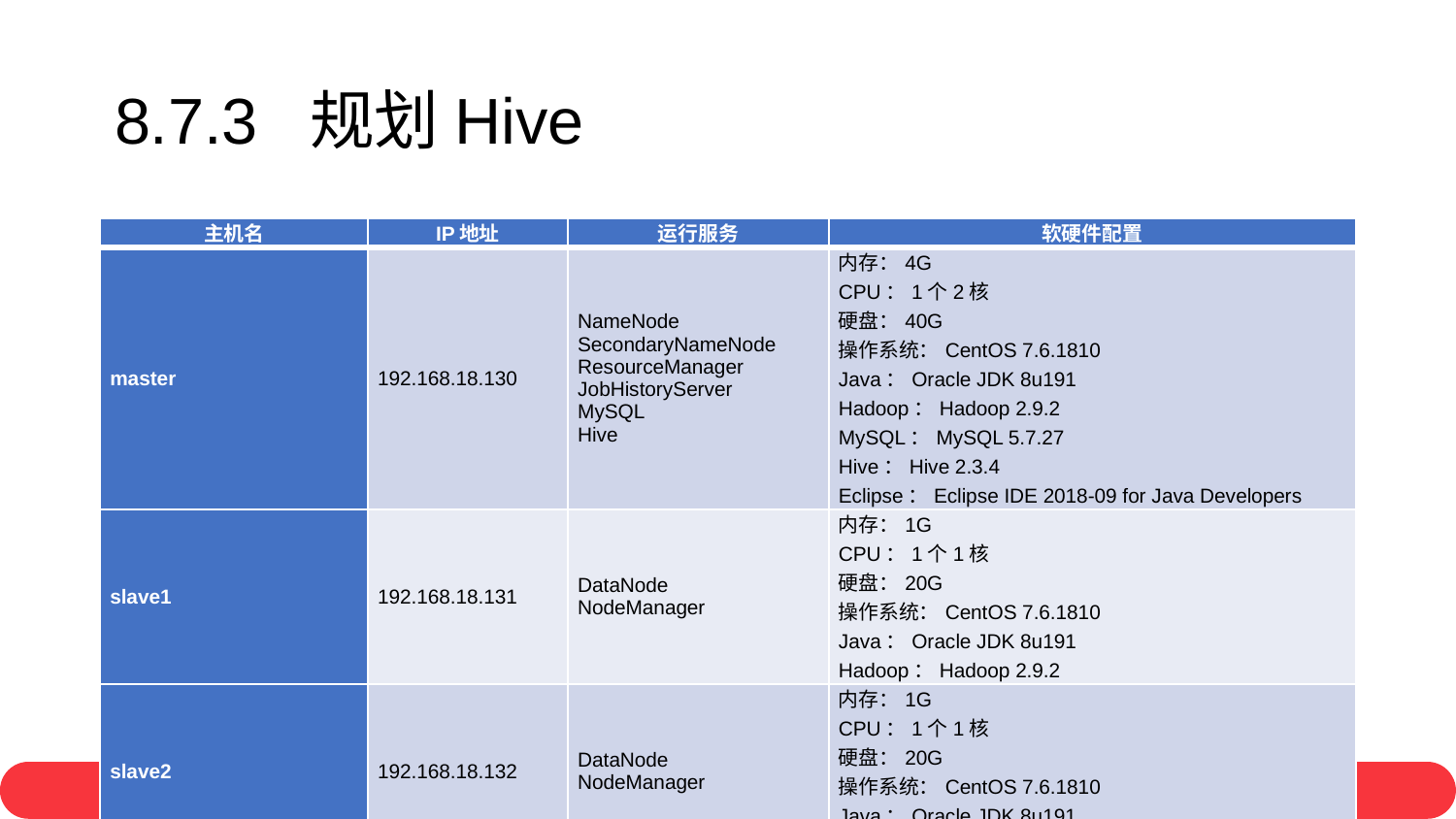

# 8.7.3  规划Hive
| 主机名 | IP地址 | 运行服务 | 软硬件配置 |
| --- | --- | --- | --- |
| master | 192.168.18.130 | NameNode SecondaryNameNode ResourceManager JobHistoryServer MySQL Hive | 内存：4G CPU：1个2核 硬盘：40G 操作系统：CentOS 7.6.1810 Java：Oracle JDK 8u191 Hadoop：Hadoop 2.9.2 MySQL：MySQL 5.7.27 Hive：Hive 2.3.4 Eclipse：Eclipse IDE 2018-09 for Java Developers |
| slave1 | 192.168.18.131 | DataNode NodeManager | 内存：1G CPU：1个1核 硬盘：20G 操作系统：CentOS 7.6.1810 Java：Oracle JDK 8u191 Hadoop：Hadoop 2.9.2 |
| slave2 | 192.168.18.132 | DataNode NodeManager | 内存：1G CPU：1个1核 硬盘：20G 操作系统：CentOS 7.6.1810 Java：Oracle JDK 8u191 Hadoop：Hadoop 2.9.2 |